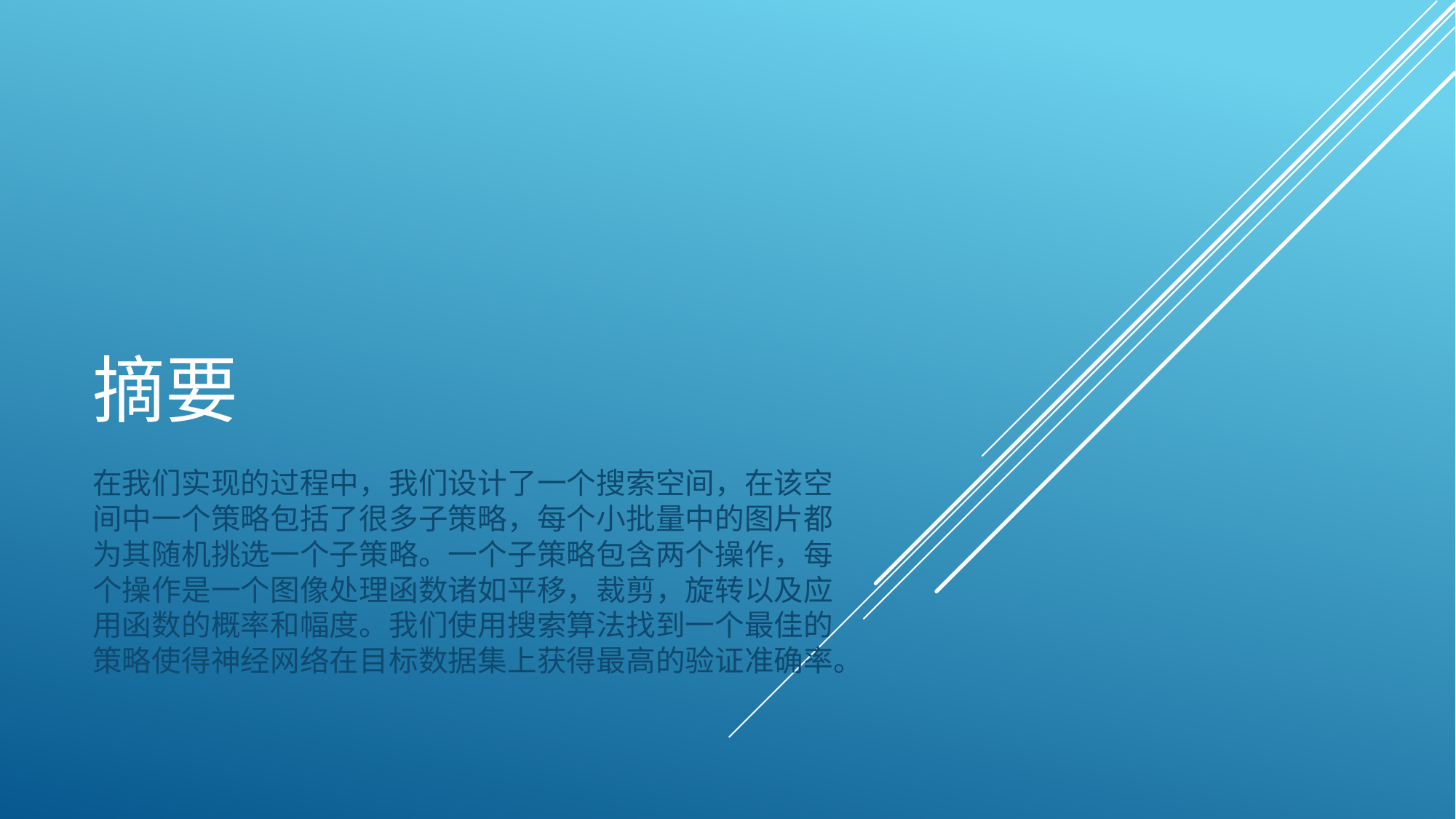

# 摘要
在我们实现的过程中，我们设计了一个搜索空间，在该空间中一个策略包括了很多子策略，每个小批量中的图片都为其随机挑选一个子策略。一个子策略包含两个操作，每个操作是一个图像处理函数诸如平移，裁剪，旋转以及应用函数的概率和幅度。我们使用搜索算法找到一个最佳的策略使得神经网络在目标数据集上获得最高的验证准确率。